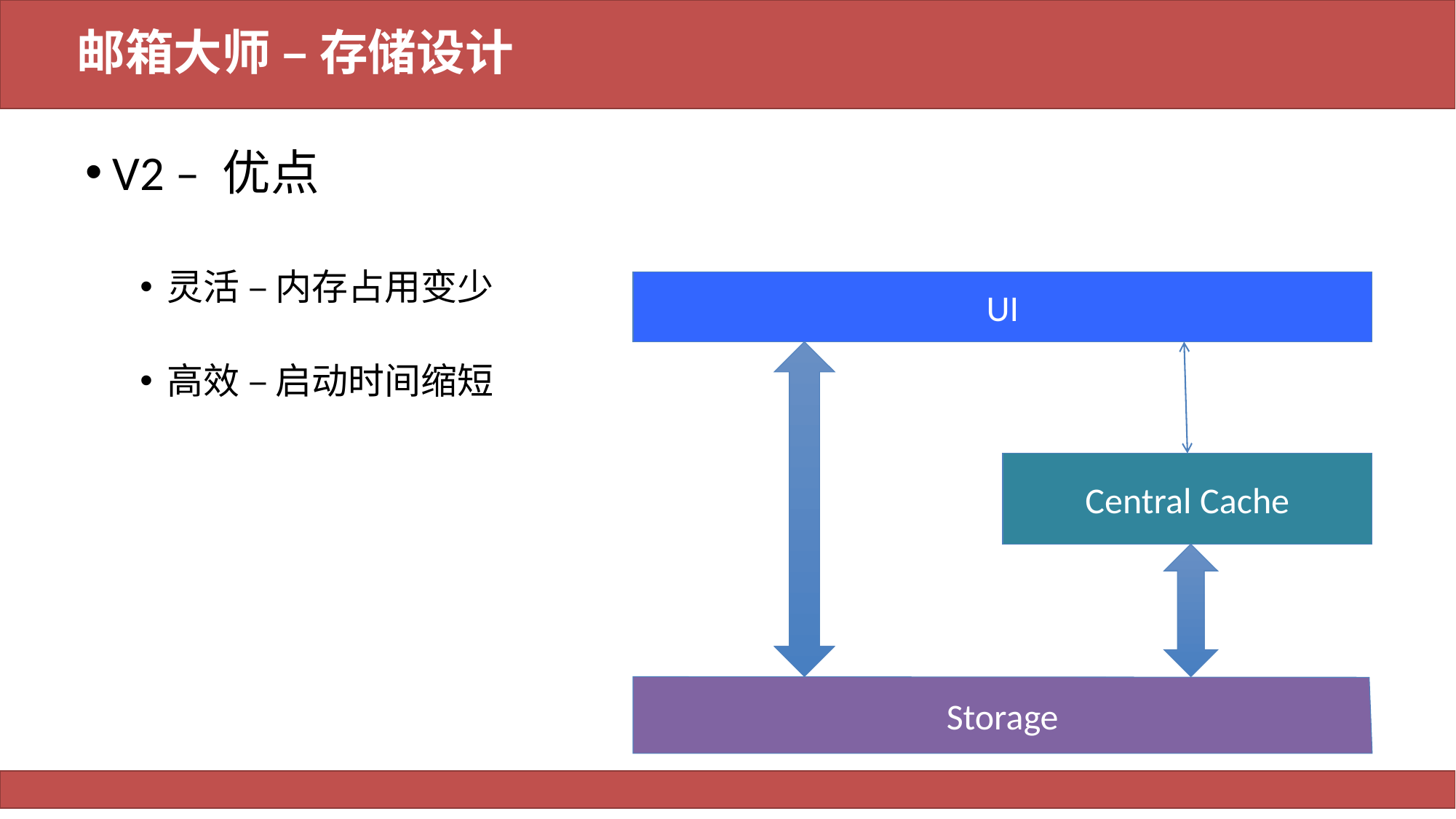

# 邮箱大师 – 存储设计
V2 – 优点

灵活 – 内存占用变少

高效 – 启动时间缩短

UI

Central Cache

Storage